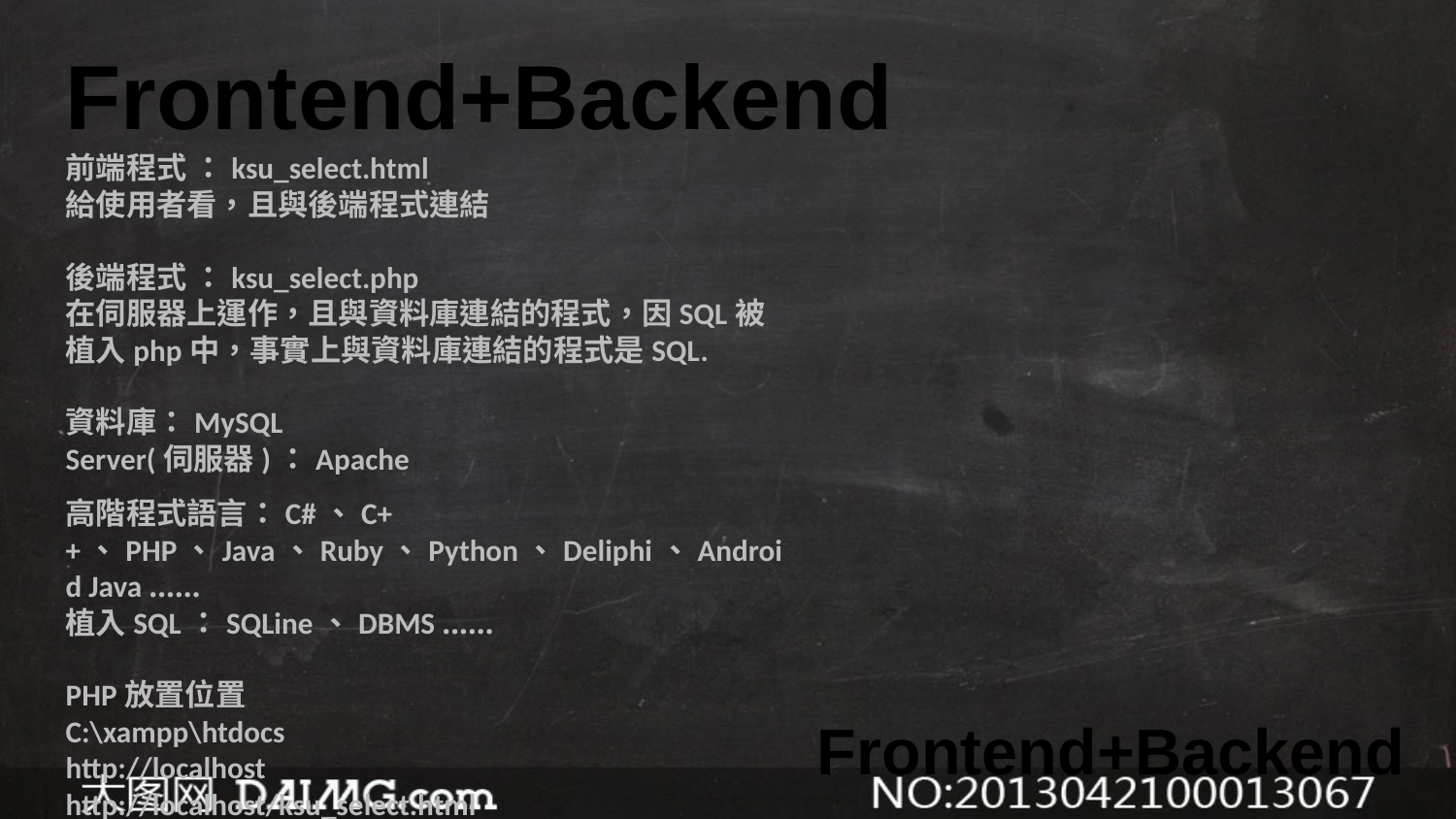

Frontend+Backend
前端程式 ：ksu_select.html
給使用者看，且與後端程式連結

後端程式 ：ksu_select.php
在伺服器上運作，且與資料庫連結的程式，因SQL被植入php中，事實上與資料庫連結的程式是SQL.

資料庫：MySQL
Server(伺服器)：Apache
高階程式語言：C#、C++、PHP、Java、Ruby、Python、Deliphi、Android Java ‥‥‥
植入SQL：SQLine、DBMS ‥‥‥

PHP放置位置
C:\xampp\htdocs
http://localhost
http://localhost/ksu_select.html
Frontend+Backend